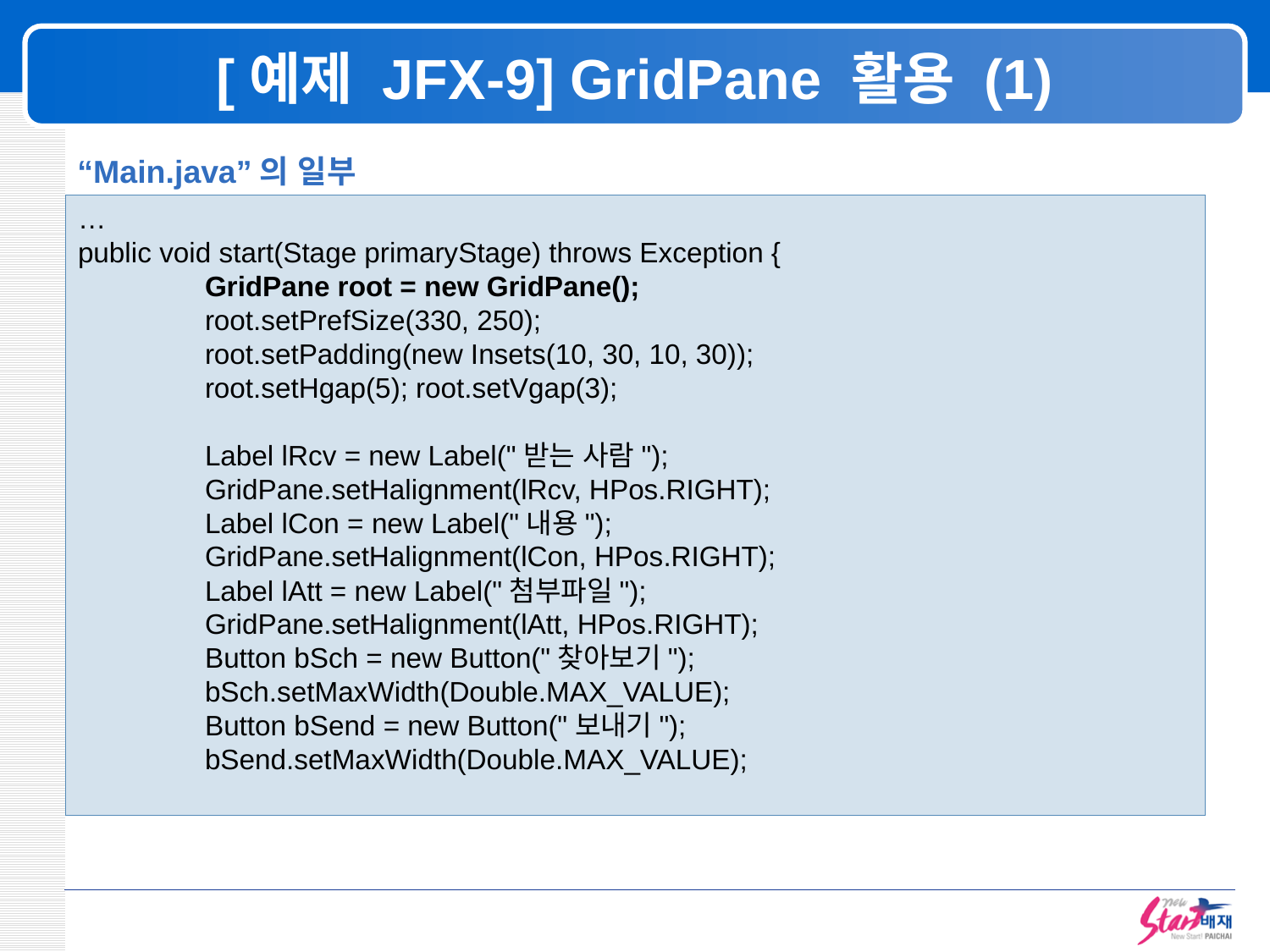

# [예제 JFX-9] GridPane 활용 (1)
“Main.java”의 일부
…
public void start(Stage primaryStage) throws Exception {
	GridPane root = new GridPane();
	root.setPrefSize(330, 250);
	root.setPadding(new Insets(10, 30, 10, 30));
	root.setHgap(5); root.setVgap(3);

	Label lRcv = new Label("받는 사람");
	GridPane.setHalignment(lRcv, HPos.RIGHT);
	Label lCon = new Label("내용");
	GridPane.setHalignment(lCon, HPos.RIGHT);
	Label lAtt = new Label("첨부파일");
	GridPane.setHalignment(lAtt, HPos.RIGHT);
	Button bSch = new Button("찾아보기");
	bSch.setMaxWidth(Double.MAX_VALUE);
	Button bSend = new Button("보내기");
	bSend.setMaxWidth(Double.MAX_VALUE);